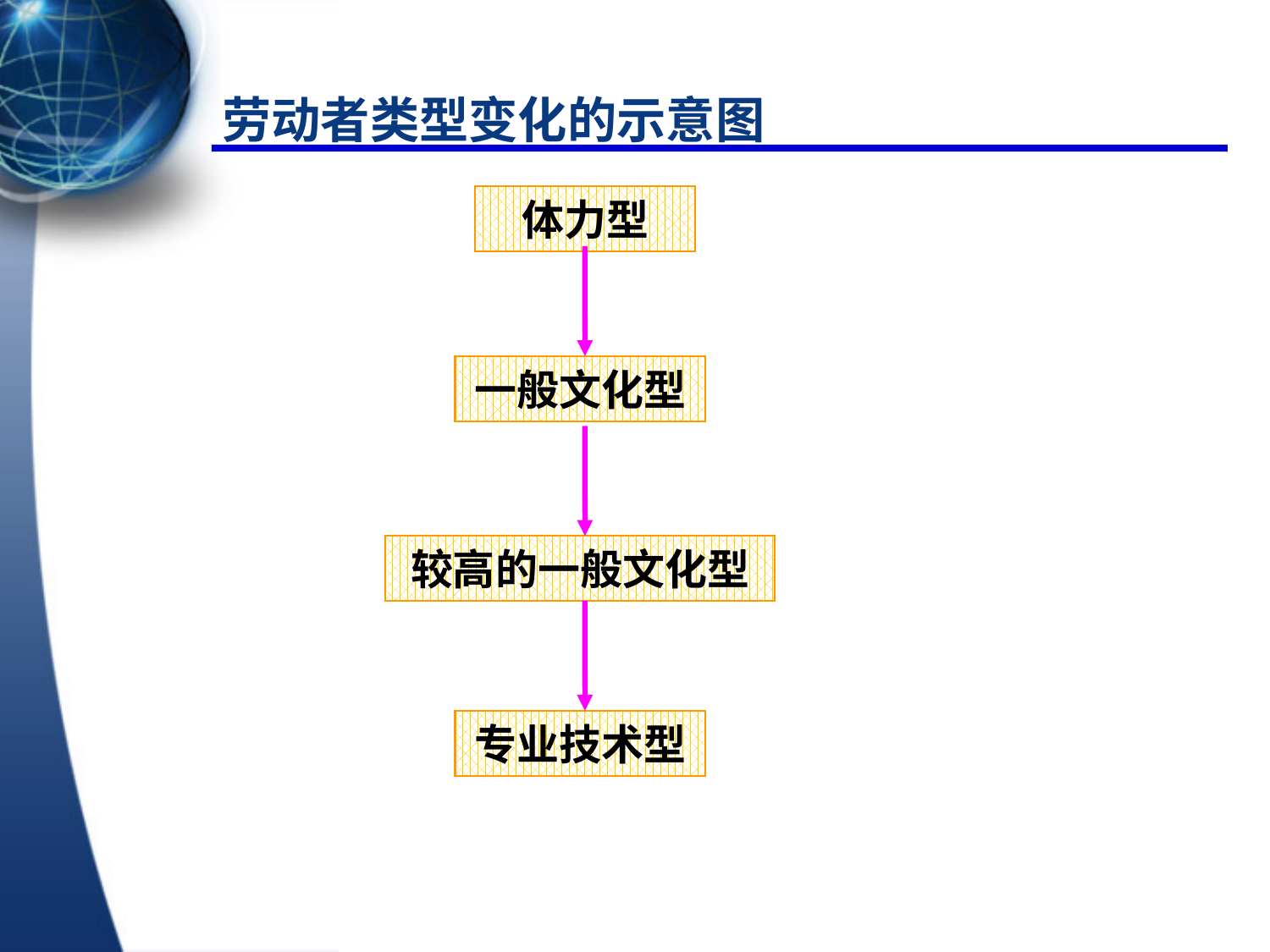

# 劳动者类型变化的示意图
体力型

一般文化型

较高的一般文化型

专业技术型